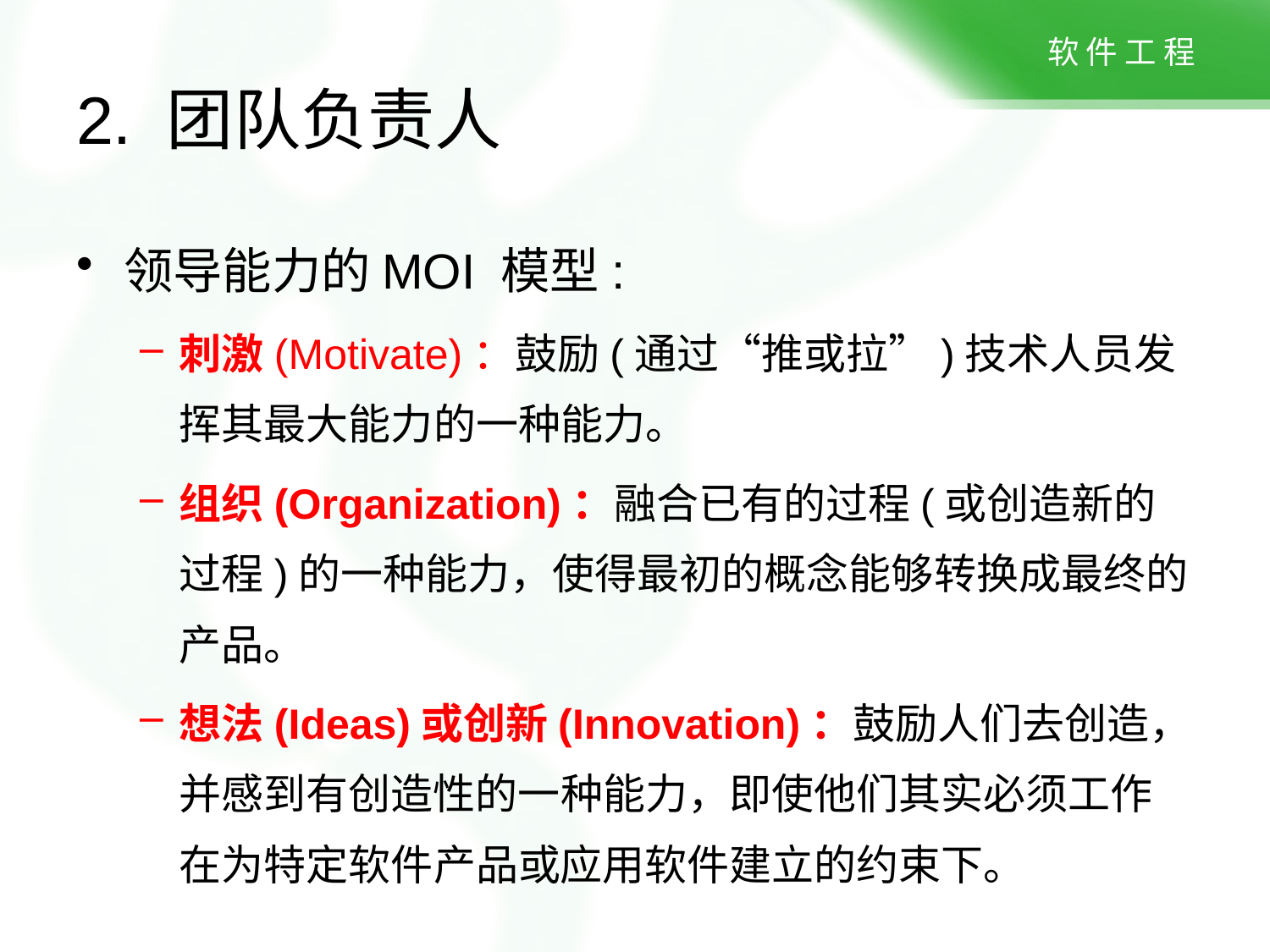

# 2. 团队负责人
领导能力的MOI 模型:
刺激(Motivate)：鼓励(通过“推或拉”)技术人员发挥其最大能力的一种能力。
组织(Organization)：融合已有的过程(或创造新的过程)的一种能力，使得最初的概念能够转换成最终的产品。
想法(Ideas)或创新(Innovation)：鼓励人们去创造，并感到有创造性的一种能力，即使他们其实必须工作在为特定软件产品或应用软件建立的约束下。